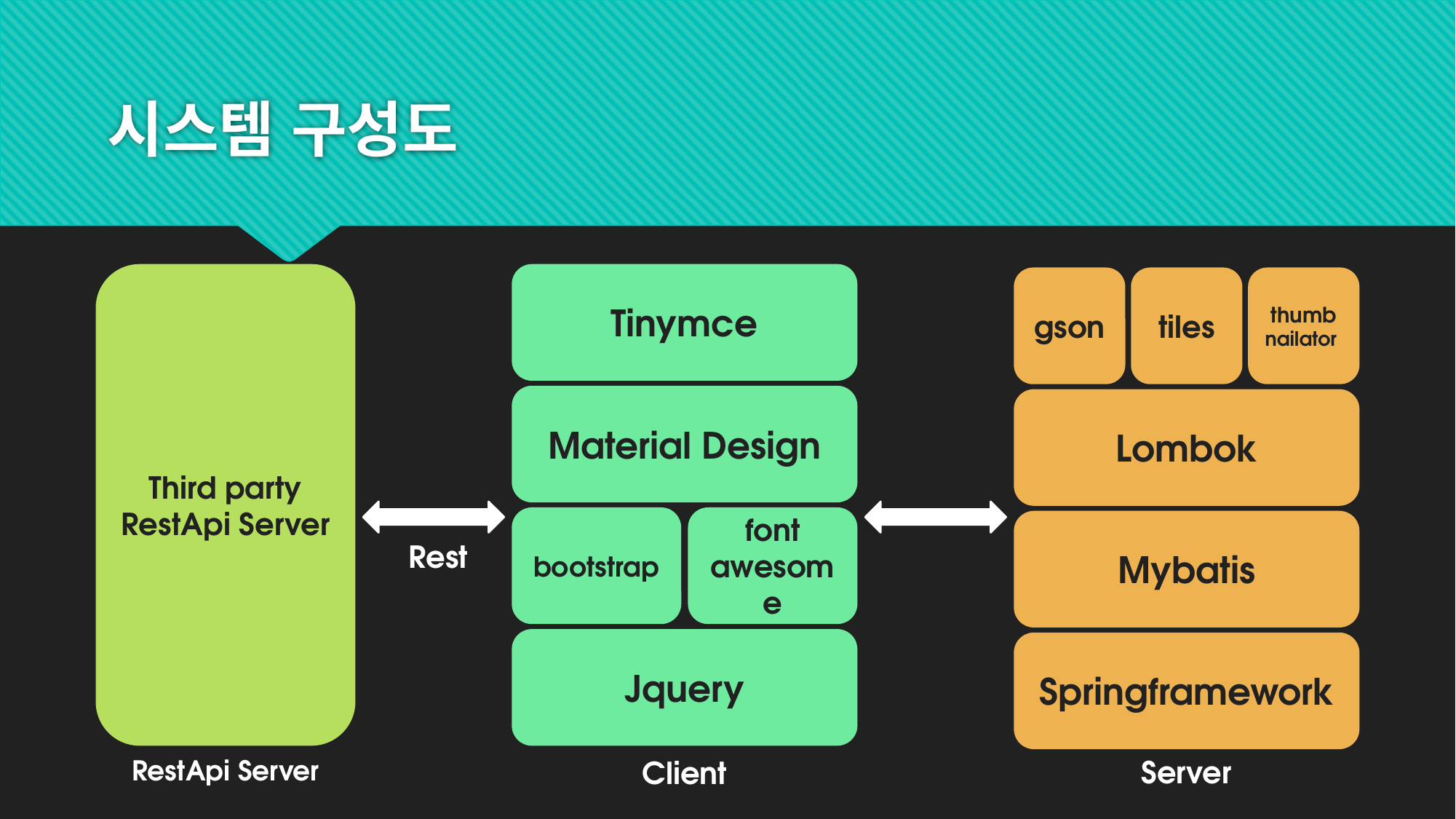

# 시스템 구성도
Third party
RestApi Server
Tinymce
Material Design
bootstrap
font
awesome
Jquery
gson
tiles
thumb
nailator
Lombok
Mybatis
Springframework

Rest
RestApi Server
Server
Client